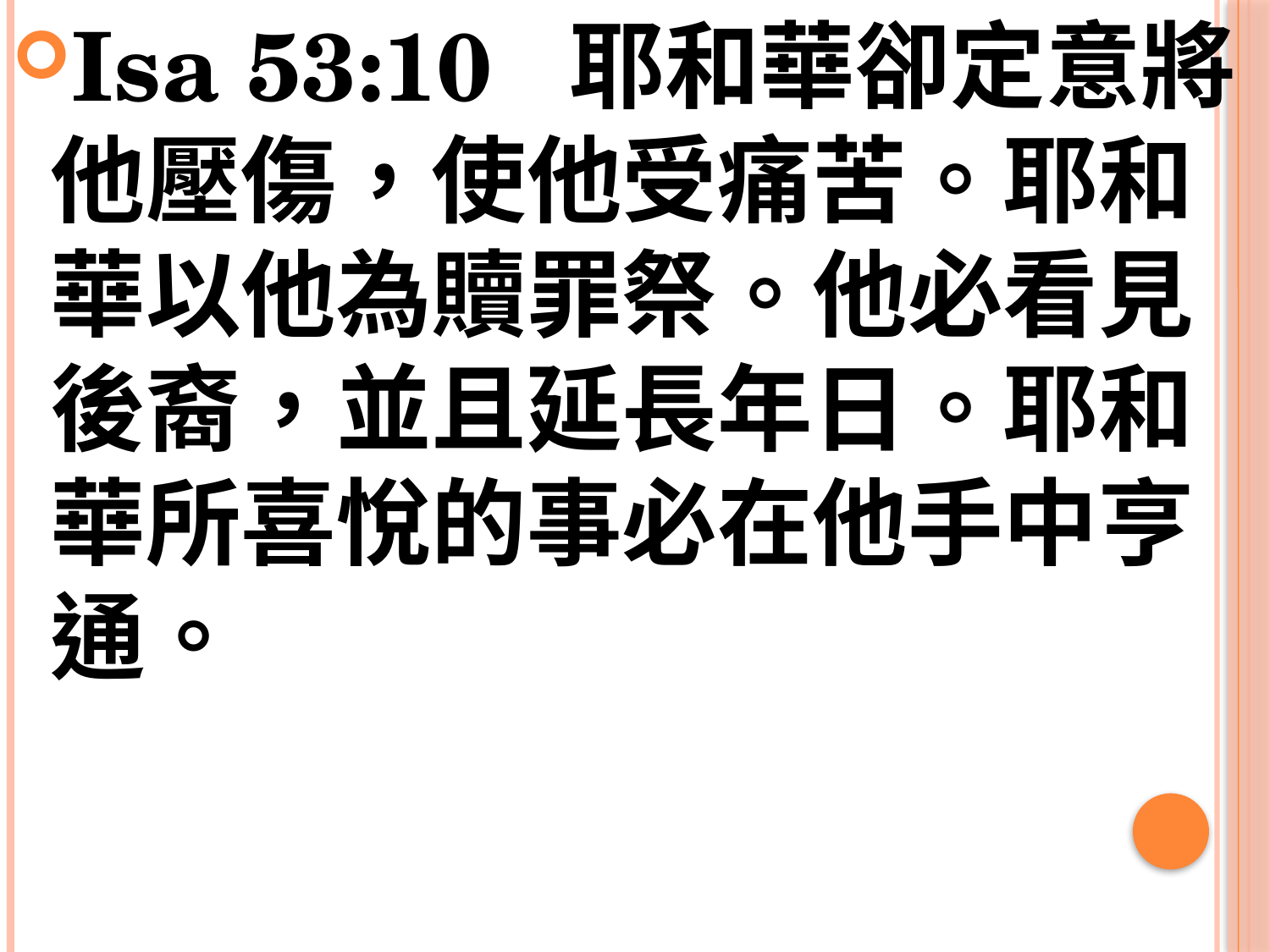

Isa 53:10  耶和華卻定意將他壓傷，使他受痛苦。耶和華以他為贖罪祭。他必看見後裔，並且延長年日。耶和華所喜悅的事必在他手中亨通。